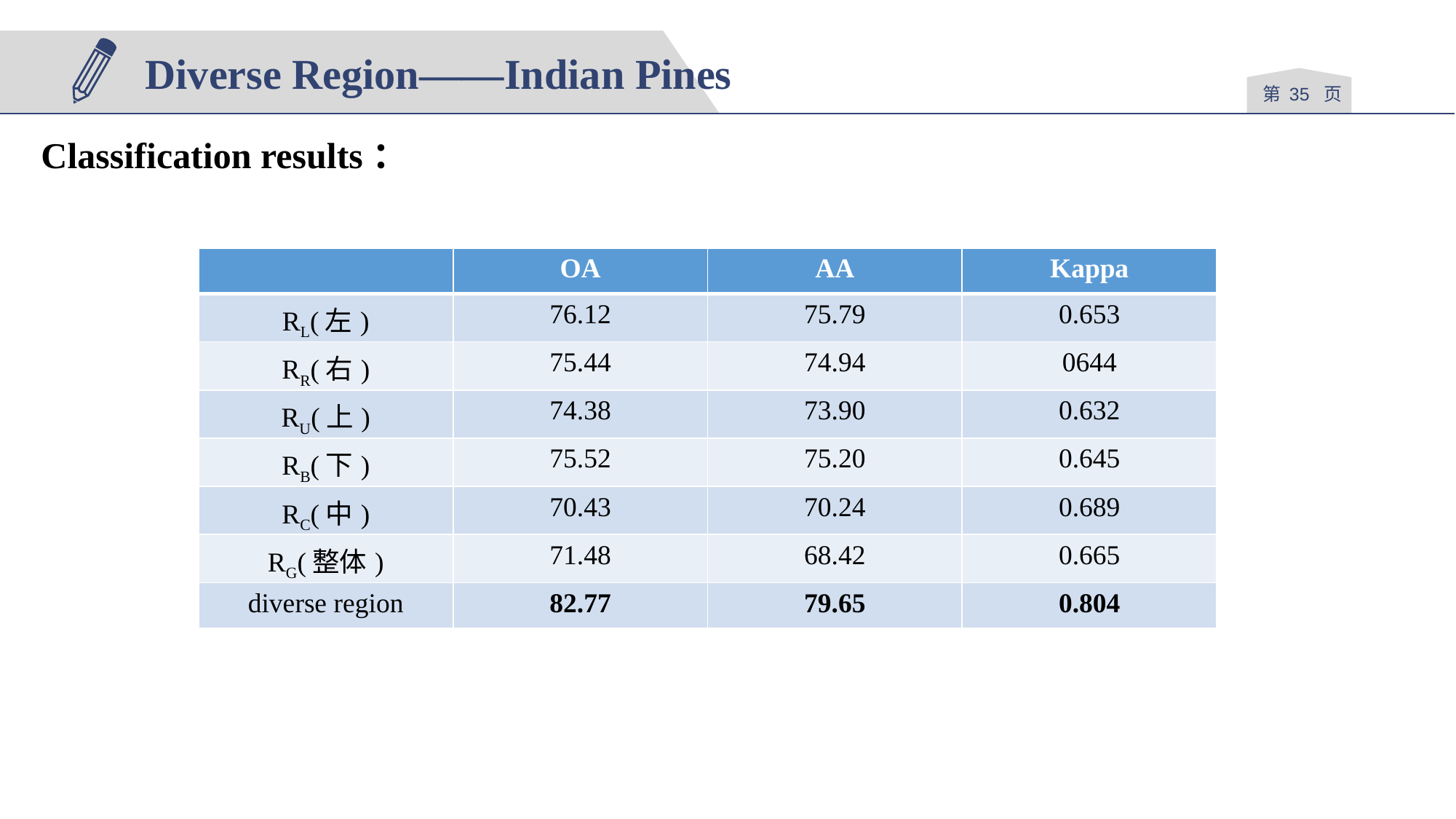

Diverse Region——Indian Pines

第 35  页
Classification results：
|  | OA | AA | Kappa |
| --- | --- | --- | --- |
| RL(左) | 76.12 | 75.79 | 0.653 |
| RR(右) | 75.44 | 74.94 | 0644 |
| RU(上) | 74.38 | 73.90 | 0.632 |
| RB(下) | 75.52 | 75.20 | 0.645 |
| RC(中) | 70.43 | 70.24 | 0.689 |
| RG(整体) | 71.48 | 68.42 | 0.665 |
| diverse region | 82.77 | 79.65 | 0.804 |